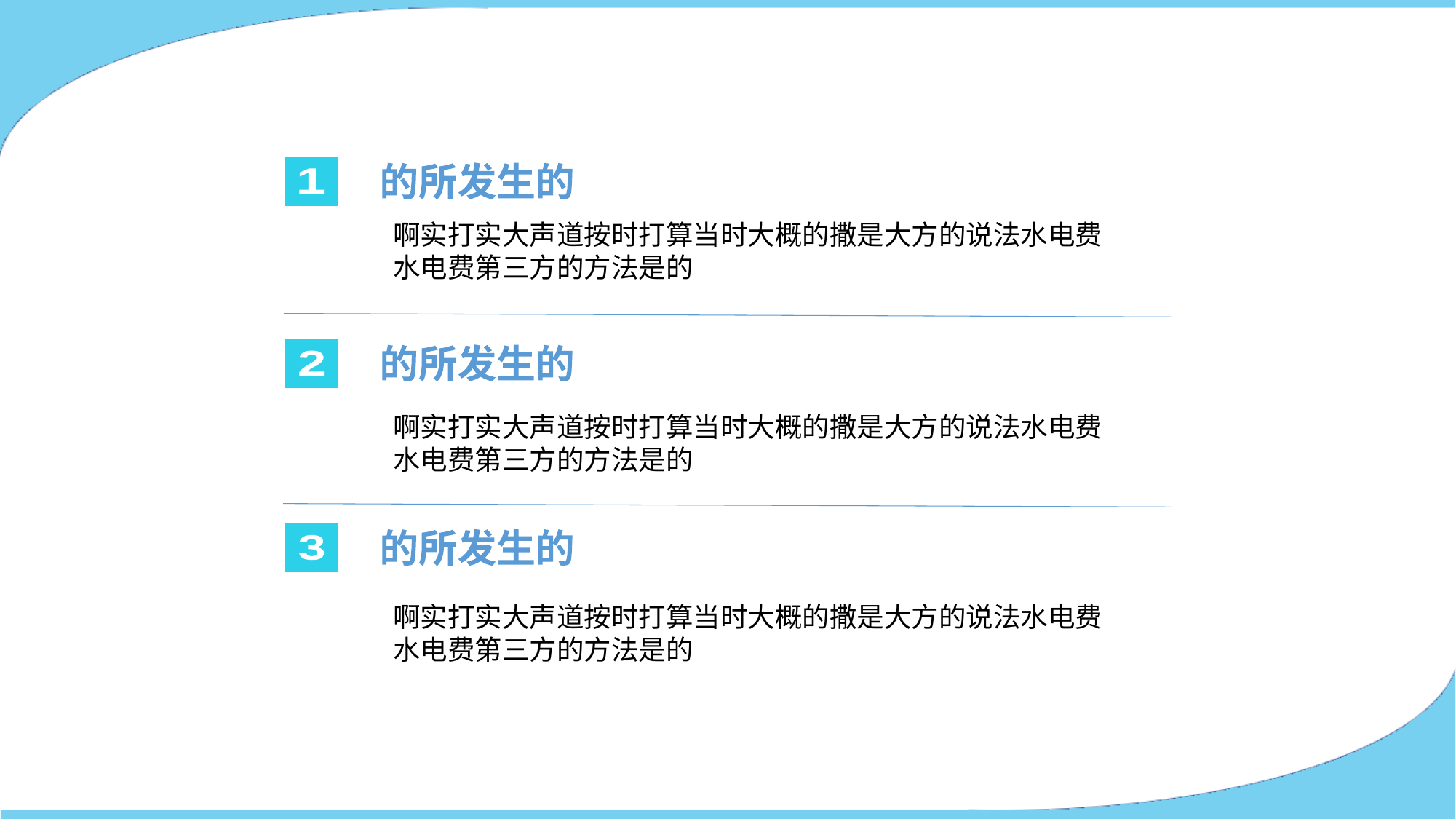

的所发生的
1
啊实打实大声道按时打算当时大概的撒是大方的说法水电费水电费第三方的方法是的

的所发生的
2
啊实打实大声道按时打算当时大概的撒是大方的说法水电费水电费第三方的方法是的

的所发生的
3
啊实打实大声道按时打算当时大概的撒是大方的说法水电费水电费第三方的方法是的